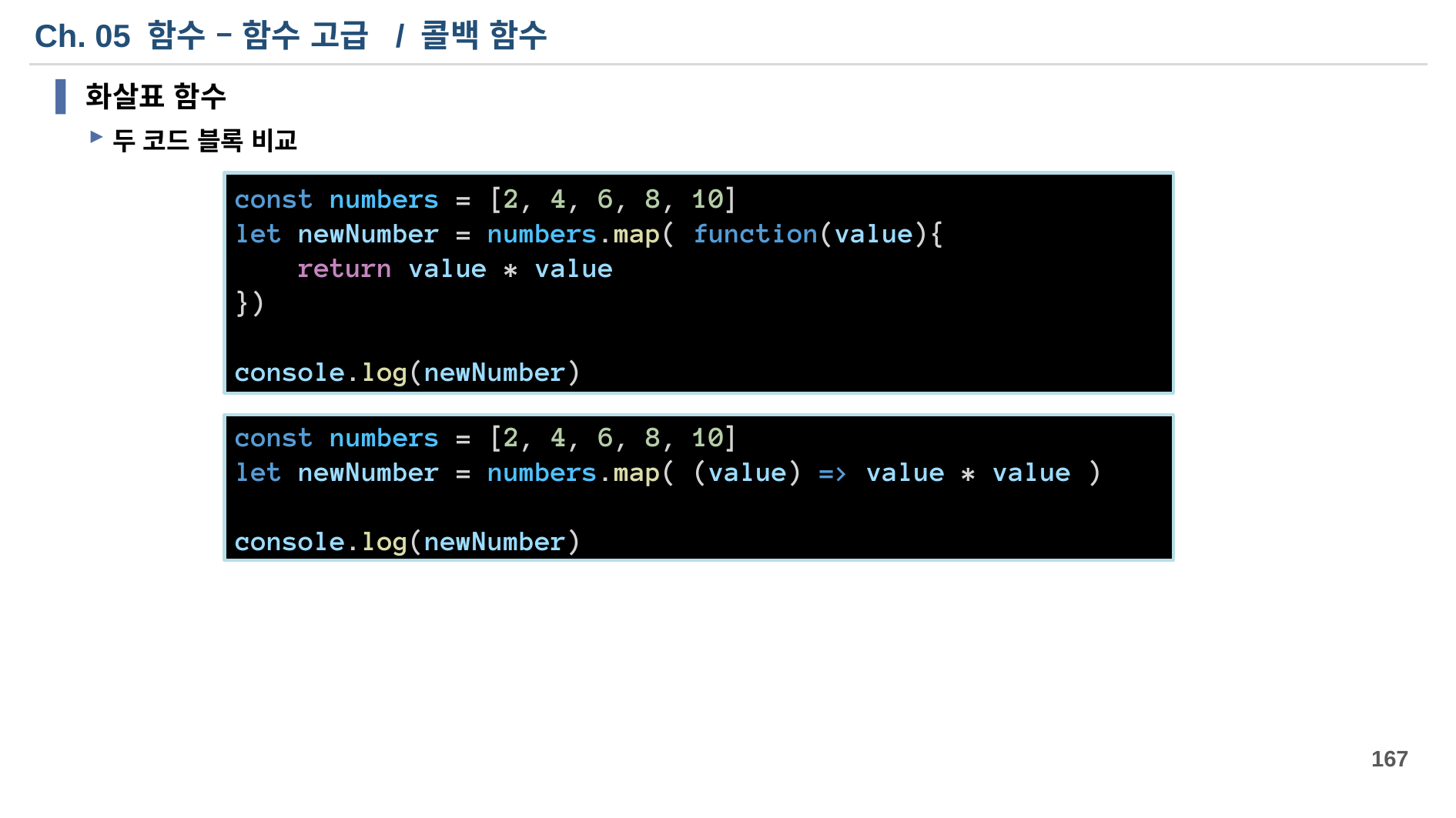

# Ch. 05 함수 – 함수 고급  / 콜백 함수
화살표 함수
두 코드 블록 비교

const numbers = [2, 4, 6, 8, 10]
let newNumber = numbers.map( function(value){
    return value * value
})

console.log(newNumber)
const numbers = [2, 4, 6, 8, 10]
let newNumber = numbers.map( (value) => value * value )

console.log(newNumber)
167